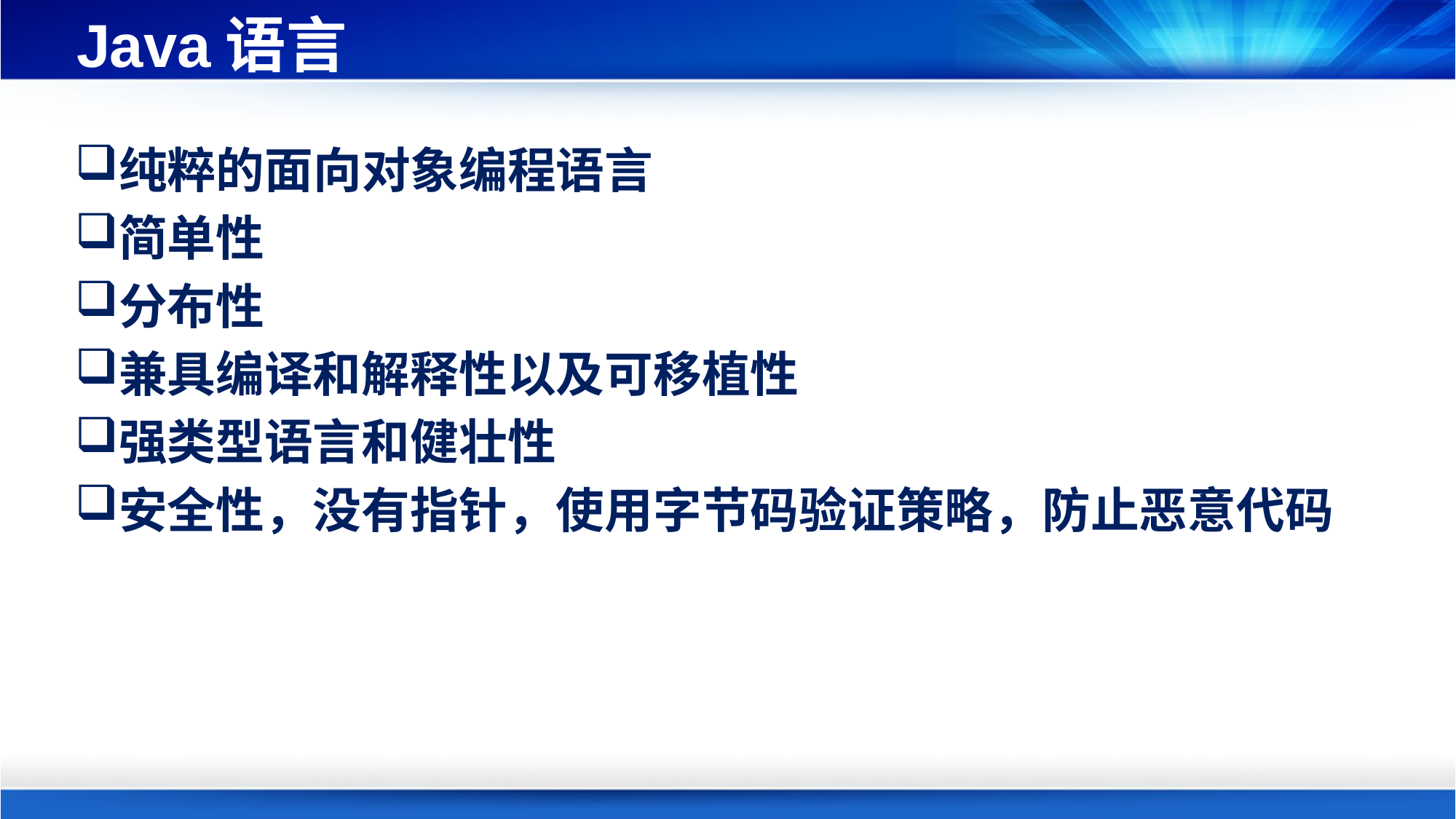

# Java语言
纯粹的面向对象编程语言
简单性
分布性
兼具编译和解释性以及可移植性
强类型语言和健壮性
安全性，没有指针，使用字节码验证策略，防止恶意代码